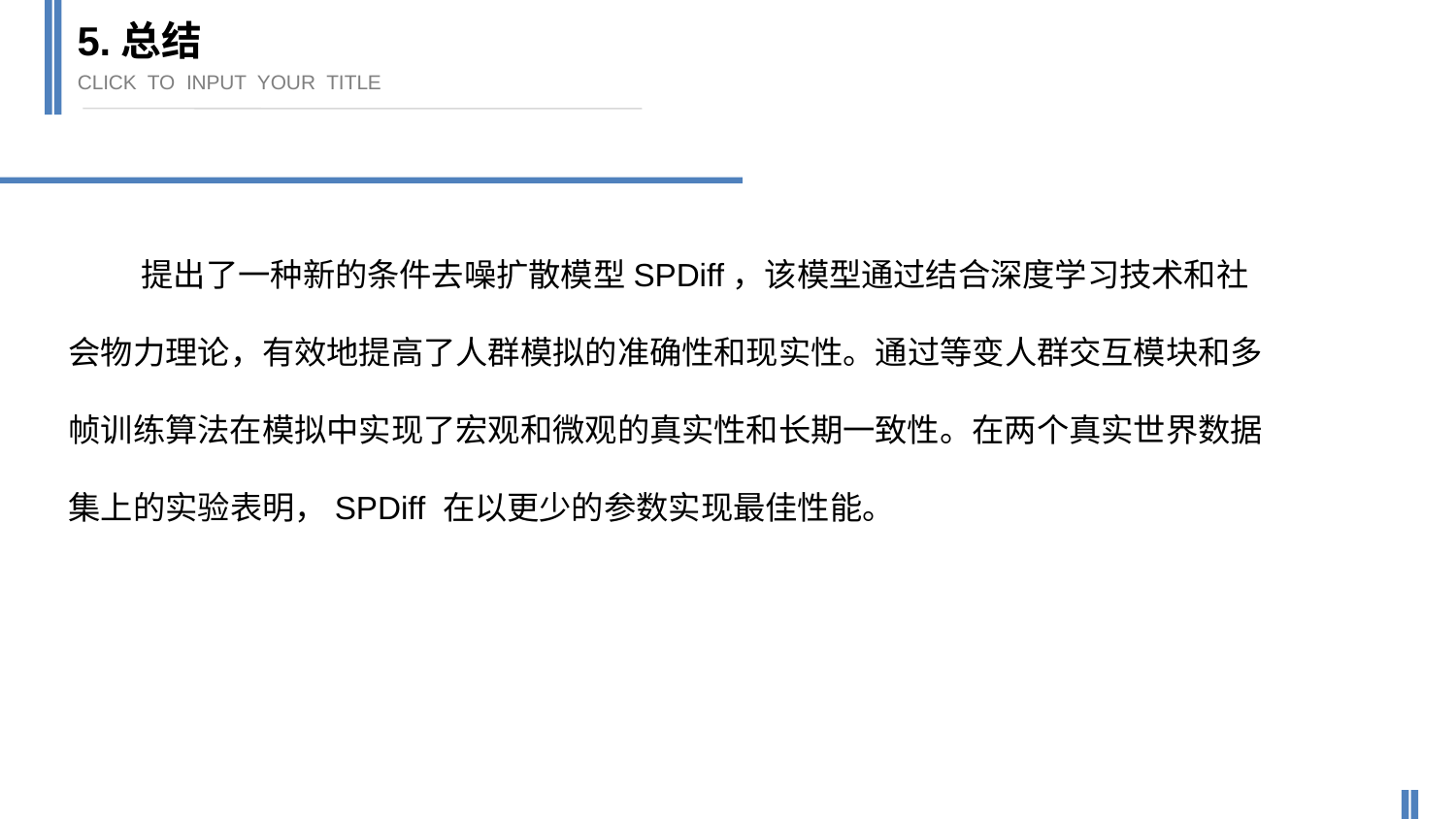

5.总结
CLICK  TO  INPUT  YOUR  TITLE

提出了一种新的条件去噪扩散模型SPDiff，该模型通过结合深度学习技术和社会物力理论，有效地提高了人群模拟的准确性和现实性。通过等变人群交互模块和多帧训练算法在模拟中实现了宏观和微观的真实性和长期一致性。在两个真实世界数据集上的实验表明，SPDiff 在以更少的参数实现最佳性能。
输入标
输入标题